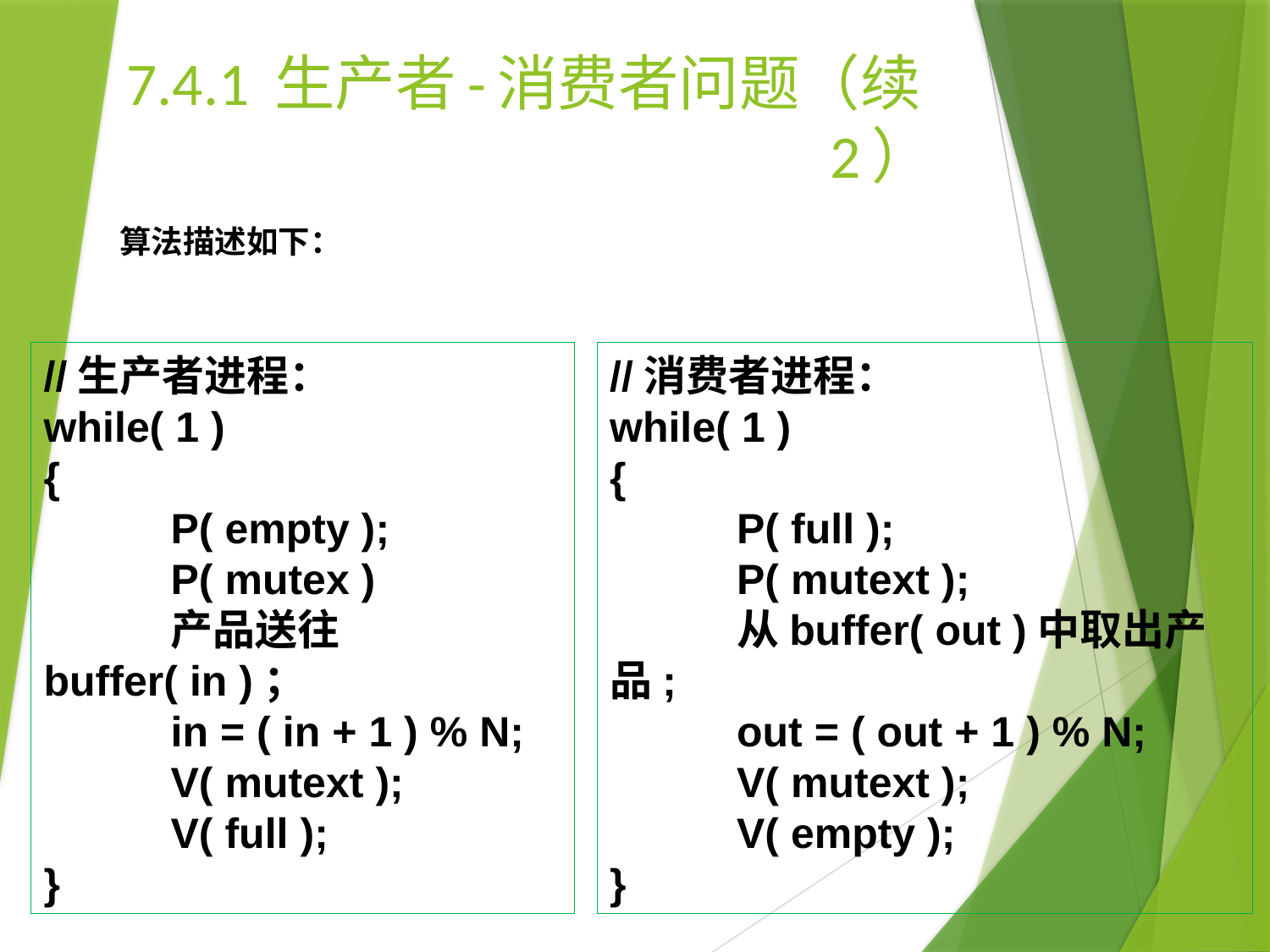

# 7.4.1 生产者-消费者问题（续2）
算法描述如下：
//生产者进程：
while( 1 )
{
	P( empty );
	P( mutex )
	产品送往buffer( in )；
	in = ( in + 1 ) % N;
	V( mutext );
	V( full );
}
//消费者进程：
while( 1 )
{
	P( full );
	P( mutext );
	从buffer( out )中取出产品;
	out = ( out + 1 ) % N;
	V( mutext );
	V( empty );
}